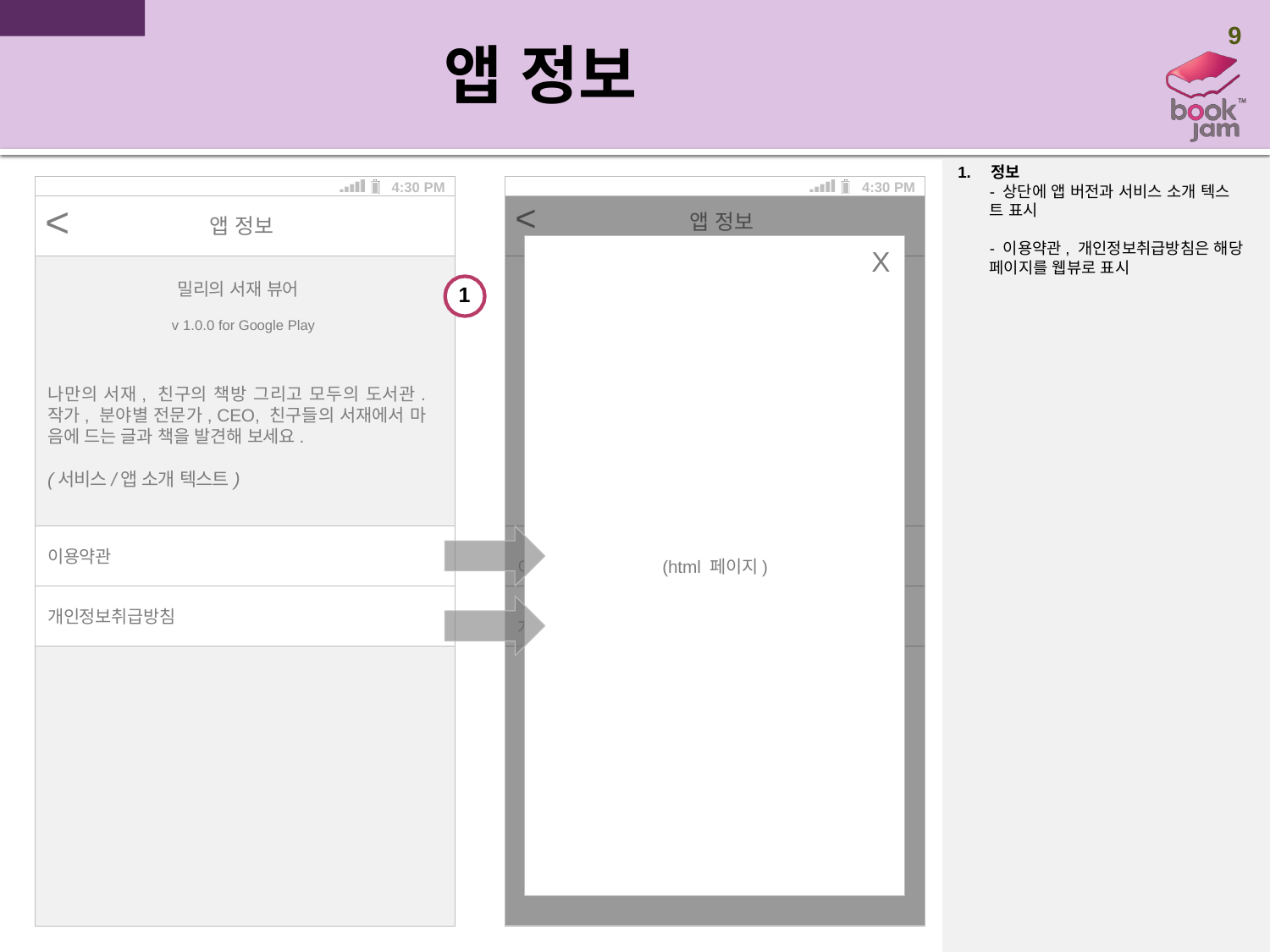

9
앱 정보
1.	정보
- 상단에 앱 버전과 서비스 소개 텍스  트 표시

4:30 PM
4:30 PM

<

<	앱 정보

이용약관  개인정보취급방침

앱 정보

- 이용약관, 개인정보취급방침은 해당  페이지를 웹뷰로 표시
X

밀리의 서재 뷰어
1
v 1.0.0 for Google Play
나만의 서재, 친구의 책방 그리고 모두의 도서관.  작가, 분야별 전문가, CEO, 친구들의 서재에서 마  음에 드는 글과 책을 발견해 보세요.

(서비스/앱 소개 텍스트)

이용약관
(html 페이지)

개인정보취급방침